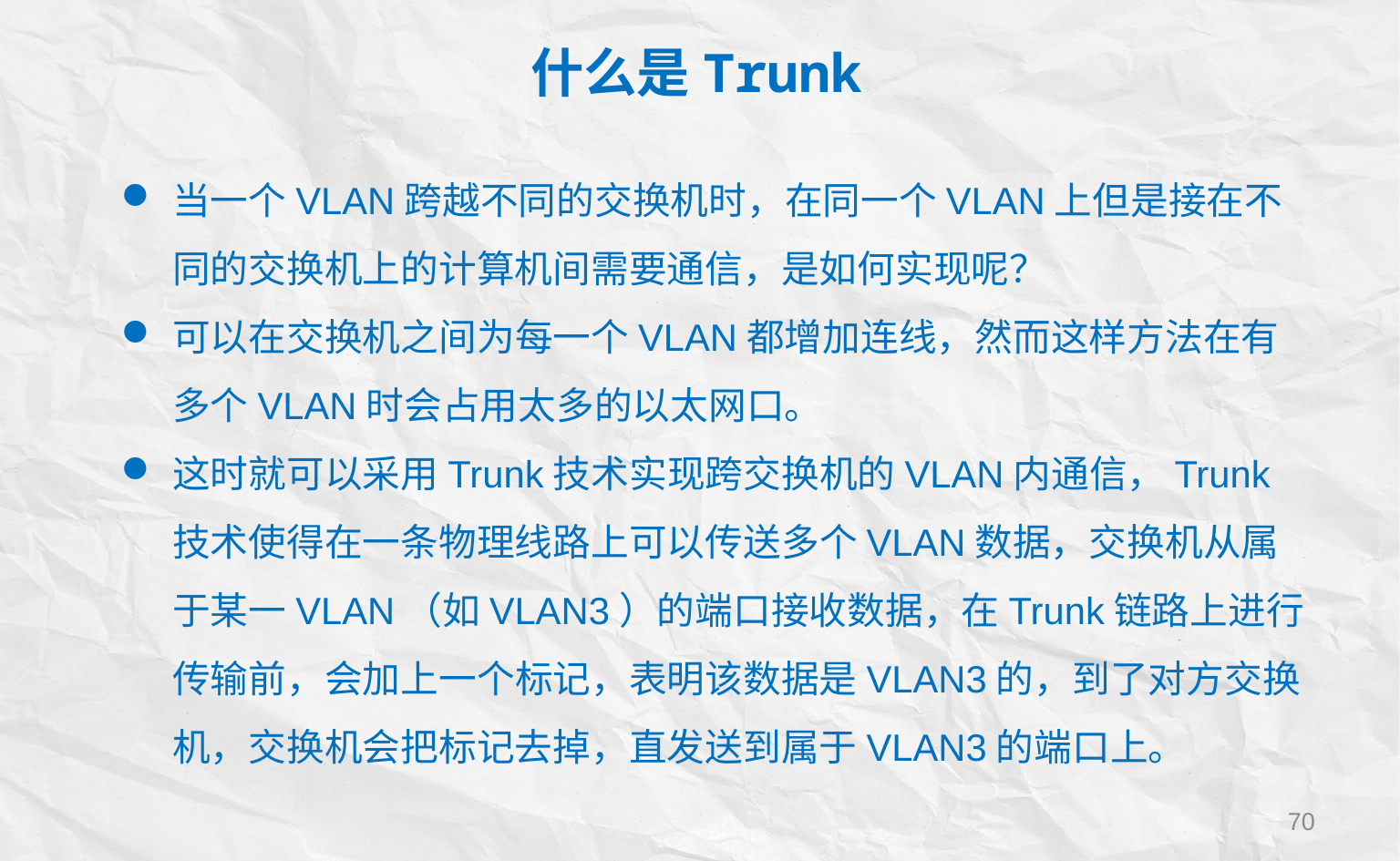

什么是Trunk
当一个VLAN跨越不同的交换机时，在同一个VLAN上但是接在不同的交换机上的计算机间需要通信，是如何实现呢？
可以在交换机之间为每一个VLAN都增加连线，然而这样方法在有多个VLAN时会占用太多的以太网口。
这时就可以采用Trunk技术实现跨交换机的VLAN内通信，Trunk技术使得在一条物理线路上可以传送多个VLAN数据，交换机从属于某一VLAN（如VLAN3）的端口接收数据，在Trunk链路上进行传输前，会加上一个标记，表明该数据是VLAN3的，到了对方交换机，交换机会把标记去掉，直发送到属于VLAN3的端口上。

 70